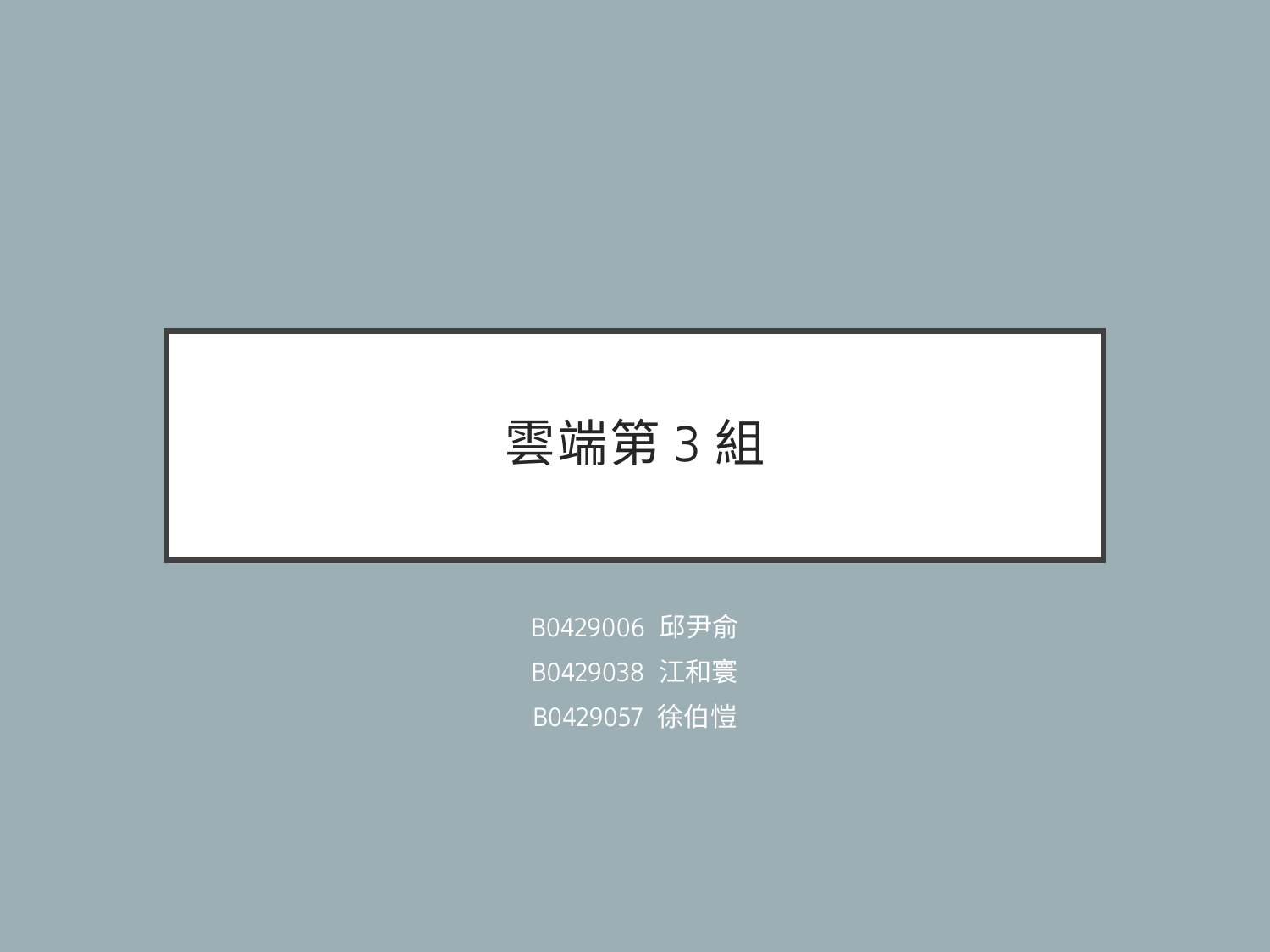

# 雲端第3組
B0429006 邱尹俞
B0429038 江和寰
B0429057 徐伯愷